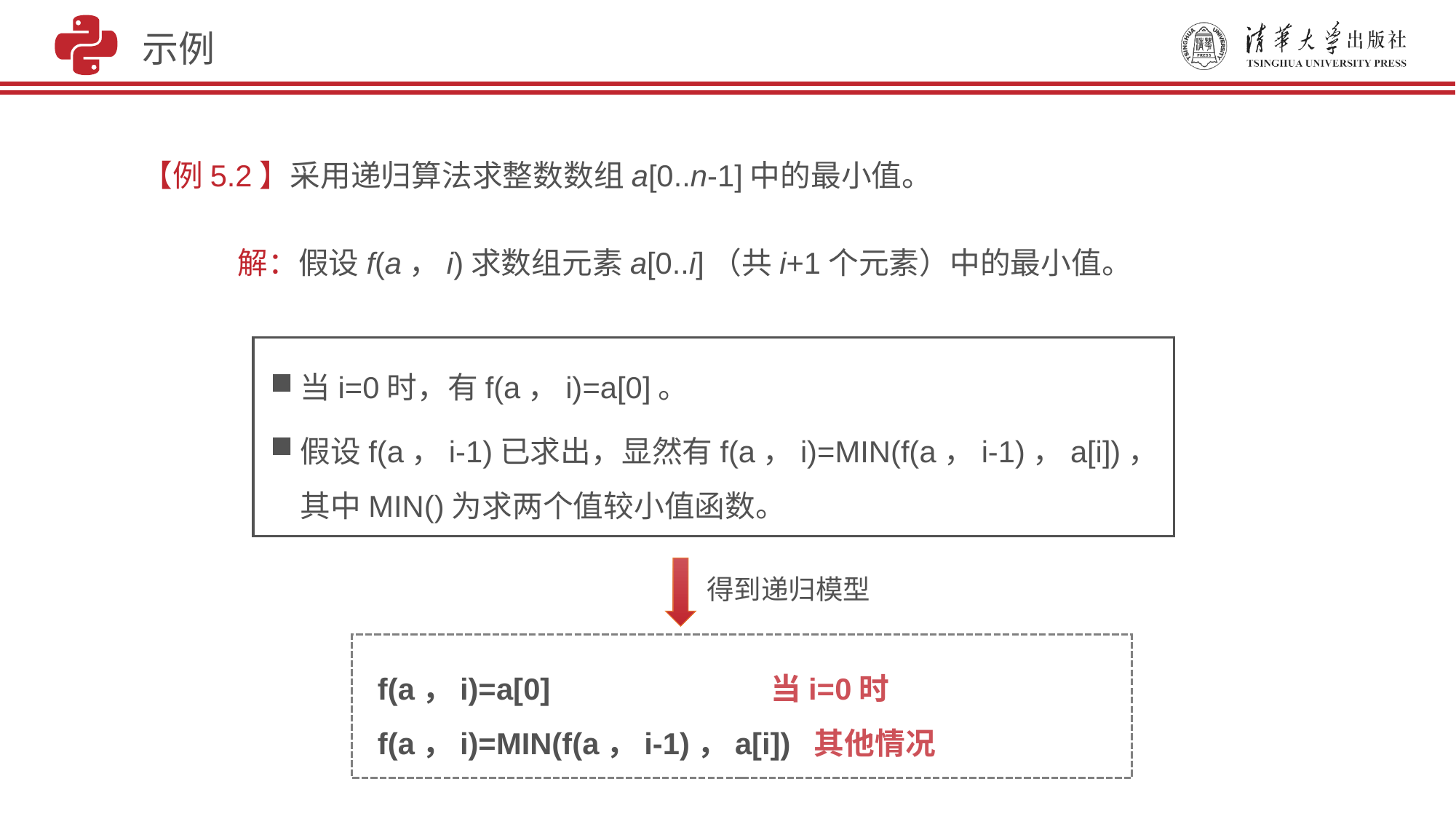

示例
【例5.2】采用递归算法求整数数组a[0..n-1]中的最小值。
解：假设f(a，i)求数组元素a[0..i]（共i+1个元素）中的最小值。
当i=0时，有f(a，i)=a[0]。
假设f(a，i-1)已求出，显然有f(a，i)=MIN(f(a，i-1)，a[i])，其中MIN()为求两个值较小值函数。

得到递归模型
f(a，i)=a[0]             	       当i=0时
f(a，i)=MIN(f(a，i-1)，a[i]) 	其他情况